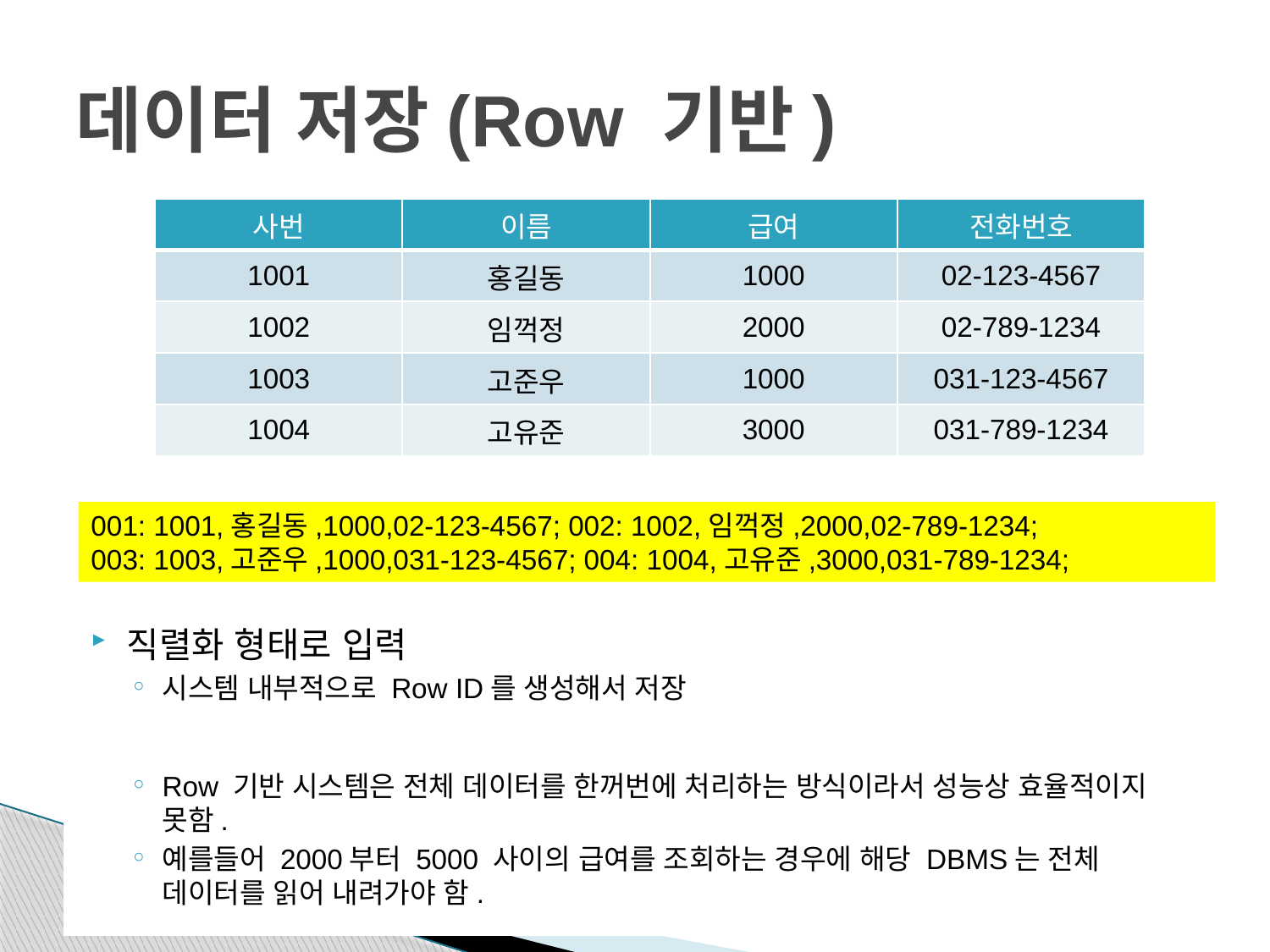

# 데이터 저장(Row 기반)
| 사번 | 이름 | 급여 | 전화번호 |
| --- | --- | --- | --- |
| 1001 | 홍길동 | 1000 | 02-123-4567 |
| 1002 | 임꺽정 | 2000 | 02-789-1234 |
| 1003 | 고준우 | 1000 | 031-123-4567 |
| 1004 | 고유준 | 3000 | 031-789-1234 |
001: 1001,홍길동,1000,02-123-4567; 002: 1002,임꺽정,2000,02-789-1234;
003: 1003,고준우,1000,031-123-4567; 004: 1004,고유준,3000,031-789-1234;
직렬화 형태로 입력
시스템 내부적으로 Row ID를 생성해서 저장

Row 기반 시스템은 전체 데이터를 한꺼번에 처리하는 방식이라서 성능상 효율적이지 못함.
예를들어 2000부터 5000 사이의 급여를 조회하는 경우에 해당 DBMS는 전체 데이터를 읽어 내려가야 함.